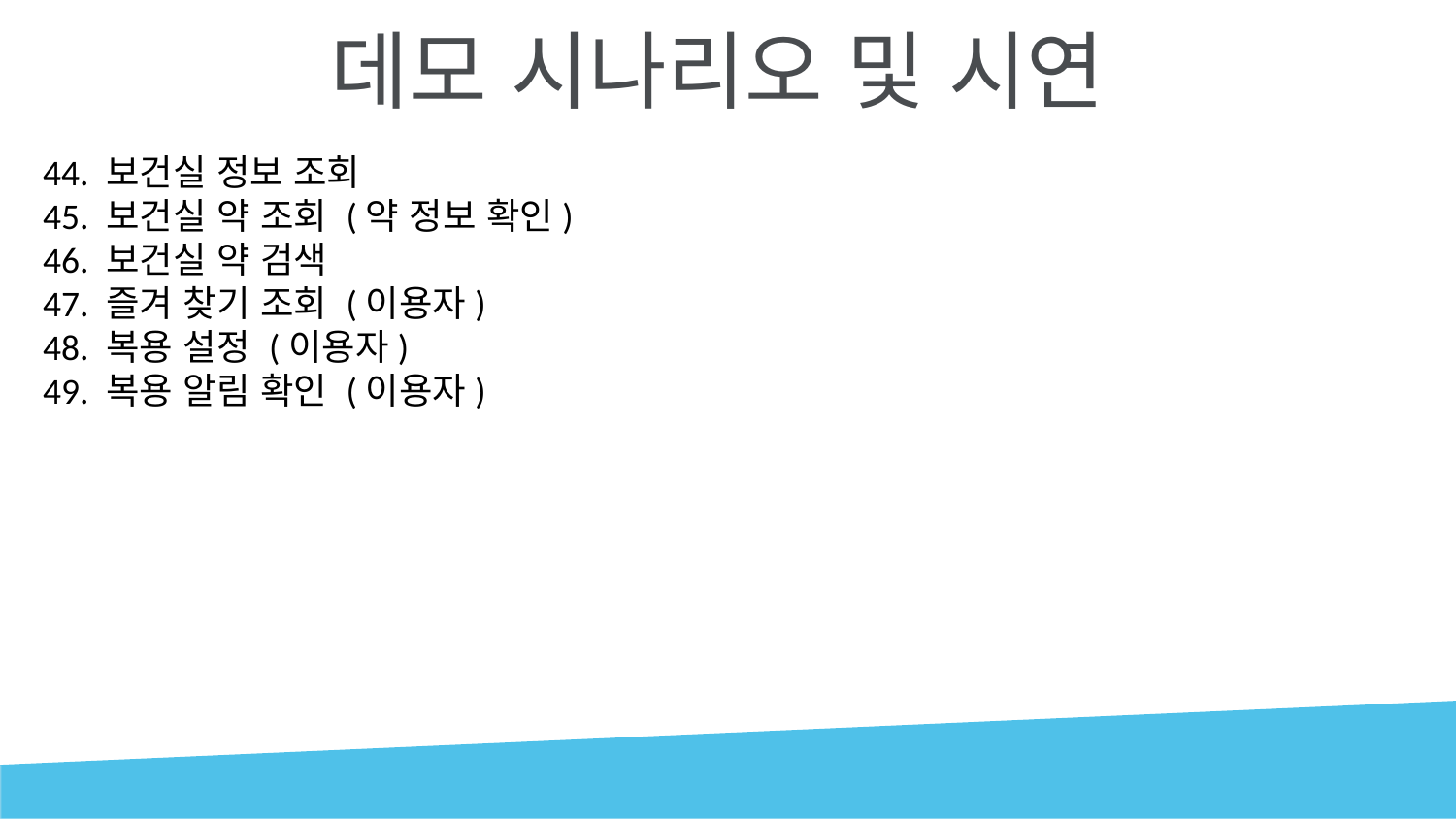

# 데모 시나리오 및 시연
44. 보건실 정보 조회
45. 보건실 약 조회 (약 정보 확인)
46. 보건실 약 검색
47. 즐겨 찾기 조회 (이용자)
48. 복용 설정 (이용자)
49. 복용 알림 확인 (이용자)